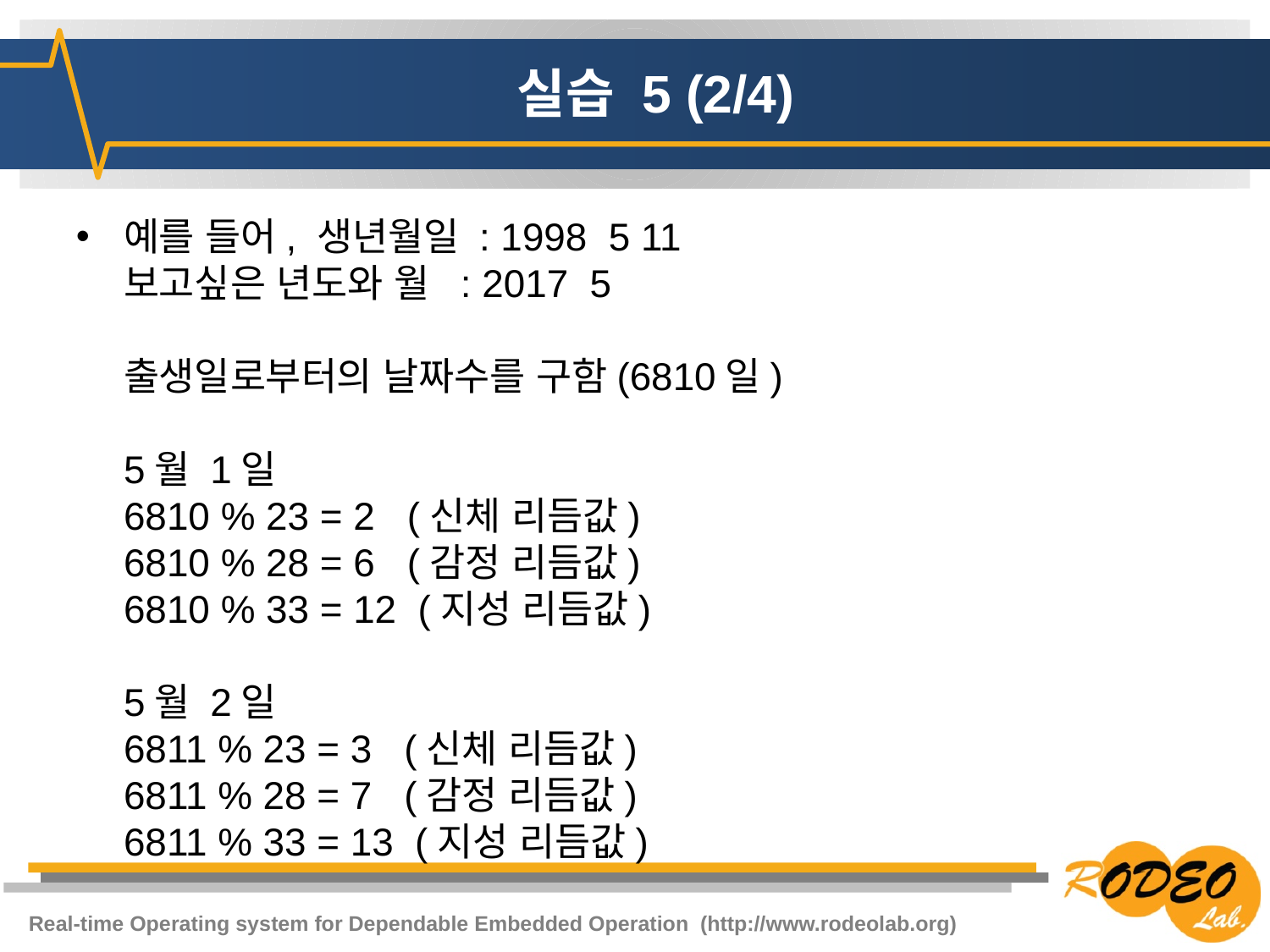

# 실습 5 (2/4)
예를 들어, 생년월일 : 1998  5 11
보고싶은 년도와 월  : 2017  5
출생일로부터의 날짜수를 구함(6810일)
5월 1일
6810 % 23 = 2   (신체 리듬값)
6810 % 28 = 6   (감정 리듬값)
6810 % 33 = 12  (지성 리듬값)
5월 2일
6811 % 23 = 3   (신체 리듬값)
6811 % 28 = 7   (감정 리듬값)
6811 % 33 = 13  (지성 리듬값)